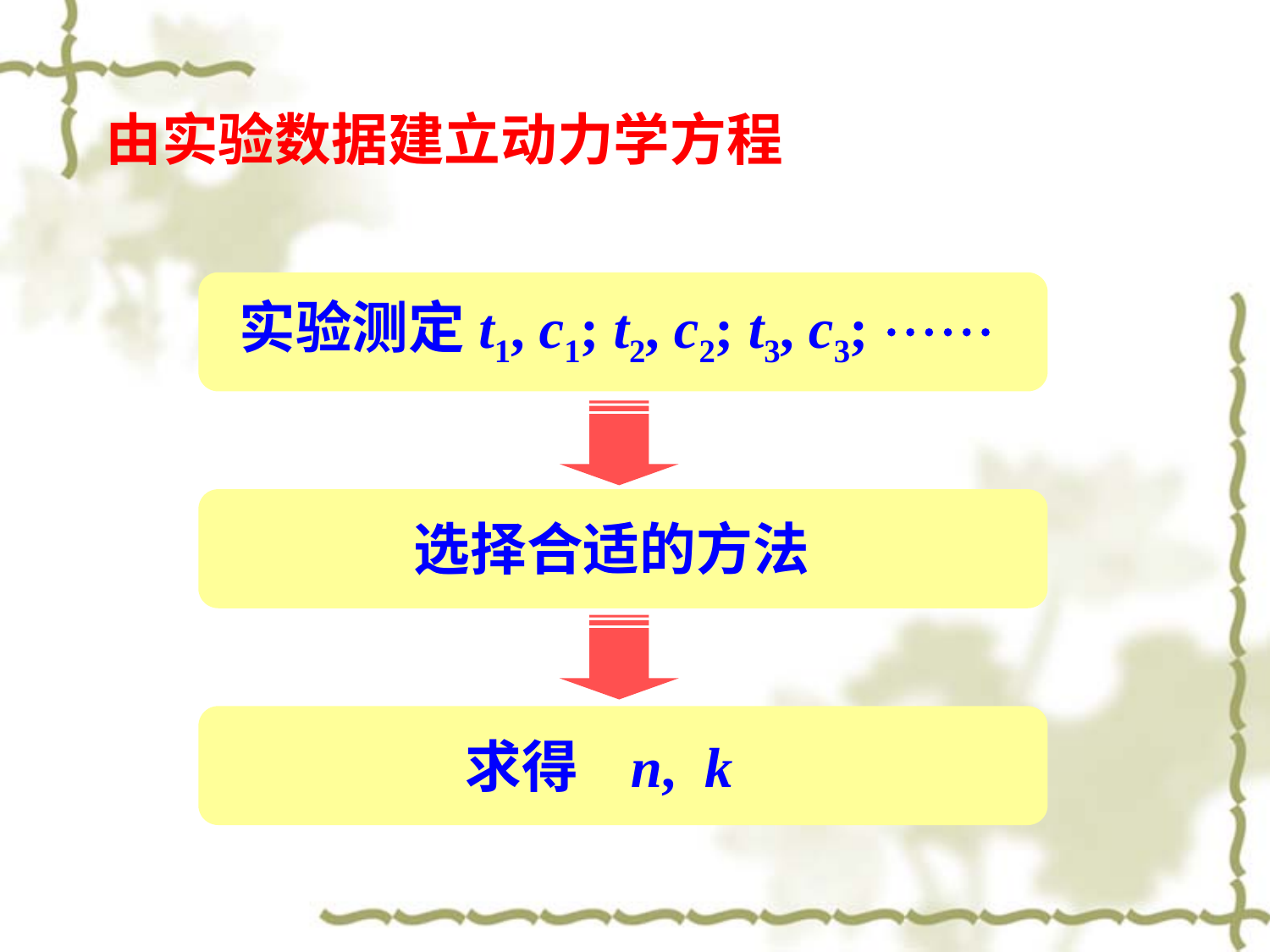

由实验数据建立动力学方程

实验测定t1, c1; t2, c2; t3, c3; ……

选择合适的方法

求得   n,  k